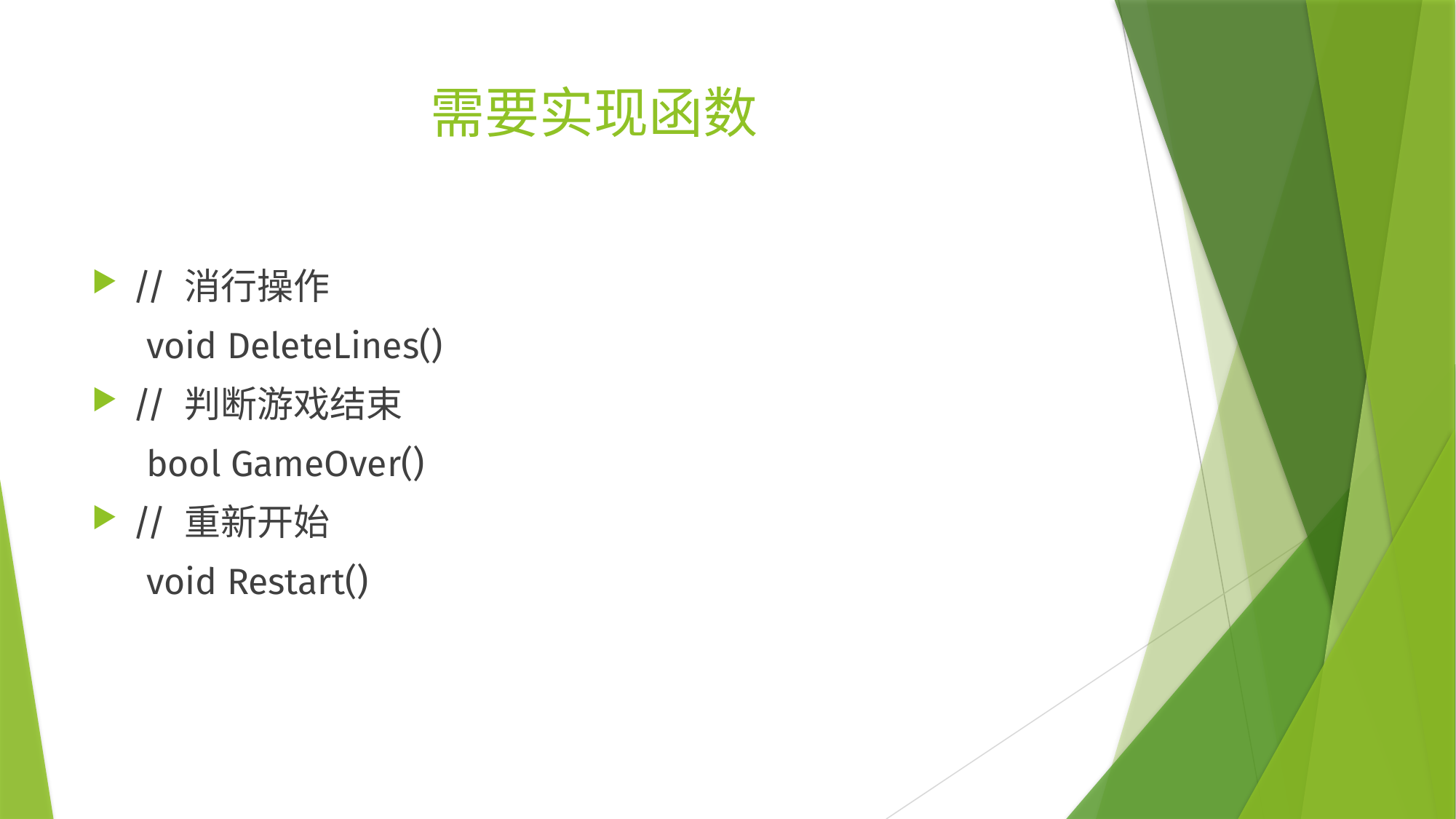

# 需要实现函数
// 消行操作
void DeleteLines()
// 判断游戏结束
bool GameOver()
// 重新开始
void Restart()